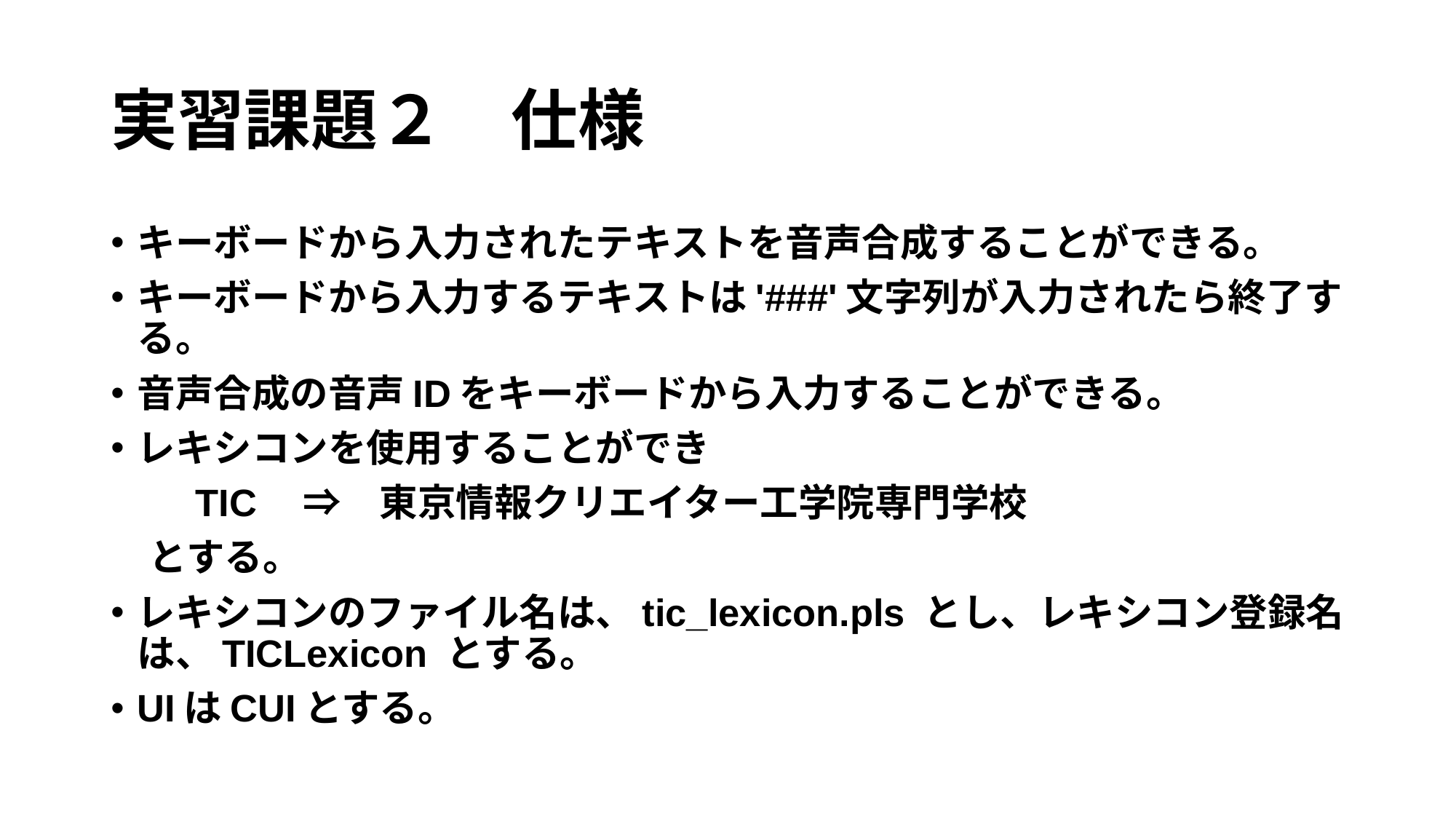

# 実習課題２　仕様
キーボードから入力されたテキストを音声合成することができる。
キーボードから入力するテキストは'###'文字列が入力されたら終了する。
音声合成の音声IDをキーボードから入力することができる。
レキシコンを使用することができ
　　TIC　⇒　東京情報クリエイター工学院専門学校
　とする。
レキシコンのファイル名は、tic_lexicon.pls とし、レキシコン登録名は、TICLexicon とする。
UIはCUIとする。